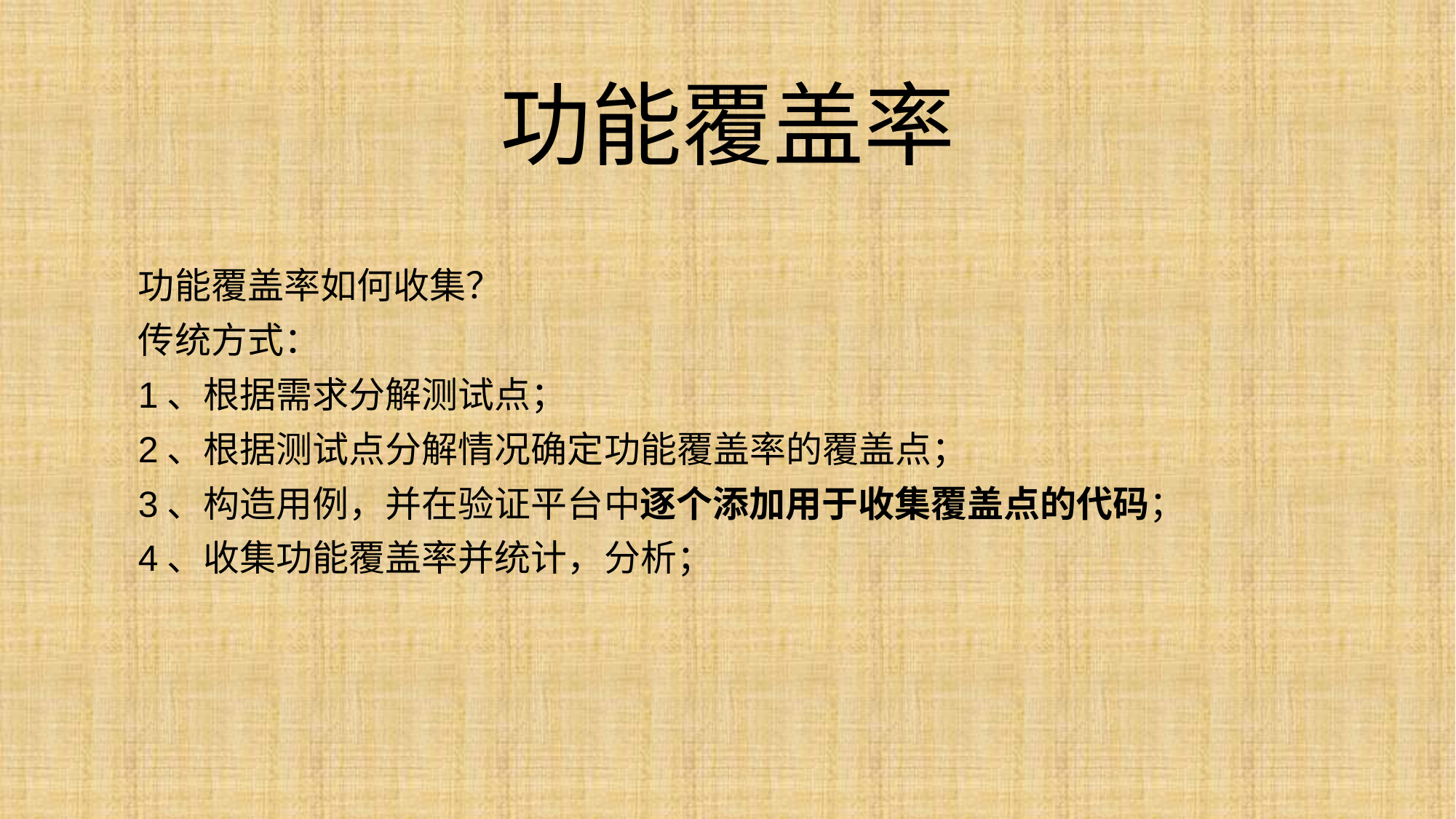

# 功能覆盖率
功能覆盖率如何收集？
传统方式：
1、根据需求分解测试点；
2、根据测试点分解情况确定功能覆盖率的覆盖点；
3、构造用例，并在验证平台中逐个添加用于收集覆盖点的代码；
4、收集功能覆盖率并统计，分析；